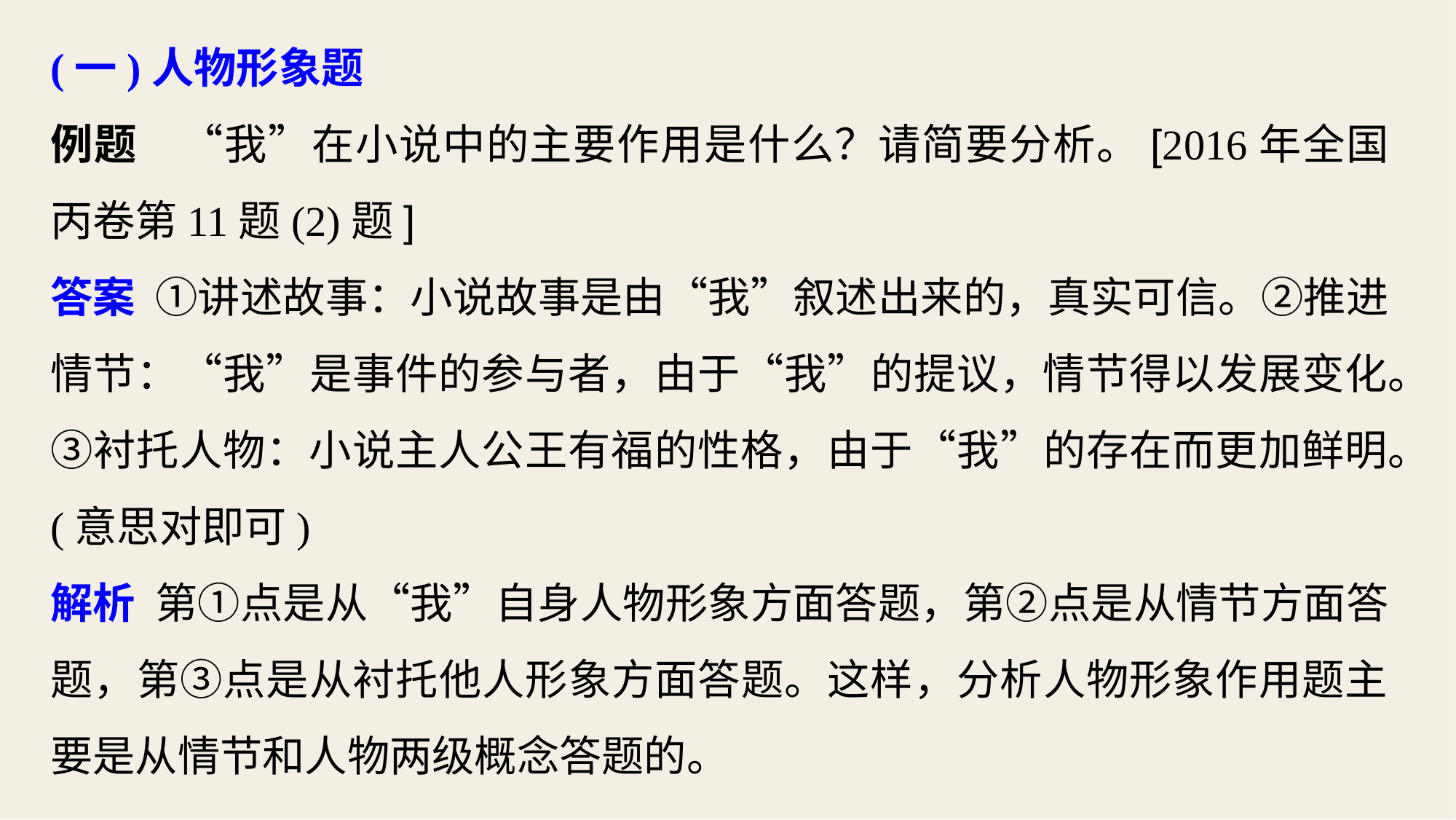

(一)人物形象题
例题　“我”在小说中的主要作用是什么？请简要分析。[2016年全国丙卷第11题(2)题]
答案  ①讲述故事：小说故事是由“我”叙述出来的，真实可信。②推进情节：“我”是事件的参与者，由于“我”的提议，情节得以发展变化。③衬托人物：小说主人公王有福的性格，由于“我”的存在而更加鲜明。(意思对即可)
解析  第①点是从“我”自身人物形象方面答题，第②点是从情节方面答题，第③点是从衬托他人形象方面答题。这样，分析人物形象作用题主要是从情节和人物两级概念答题的。